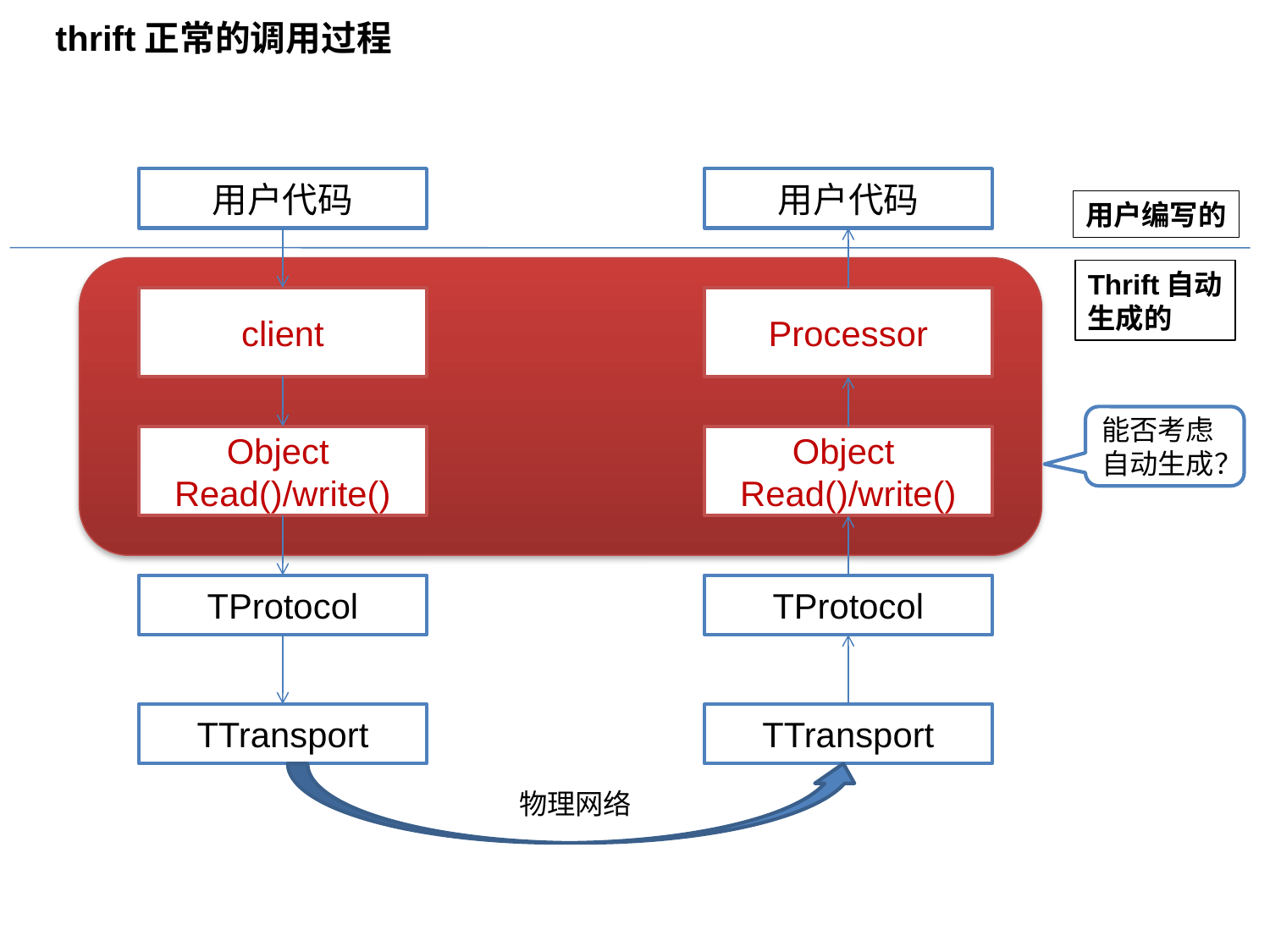

thrift正常的调用过程
用户代码
用户代码
用户编写的

Thrift自动
生成的
client
Processor
能否考虑
自动生成？
Object
Read()/write()
Object
Read()/write()
TProtocol
TProtocol
TTransport
TTransport
物理网络